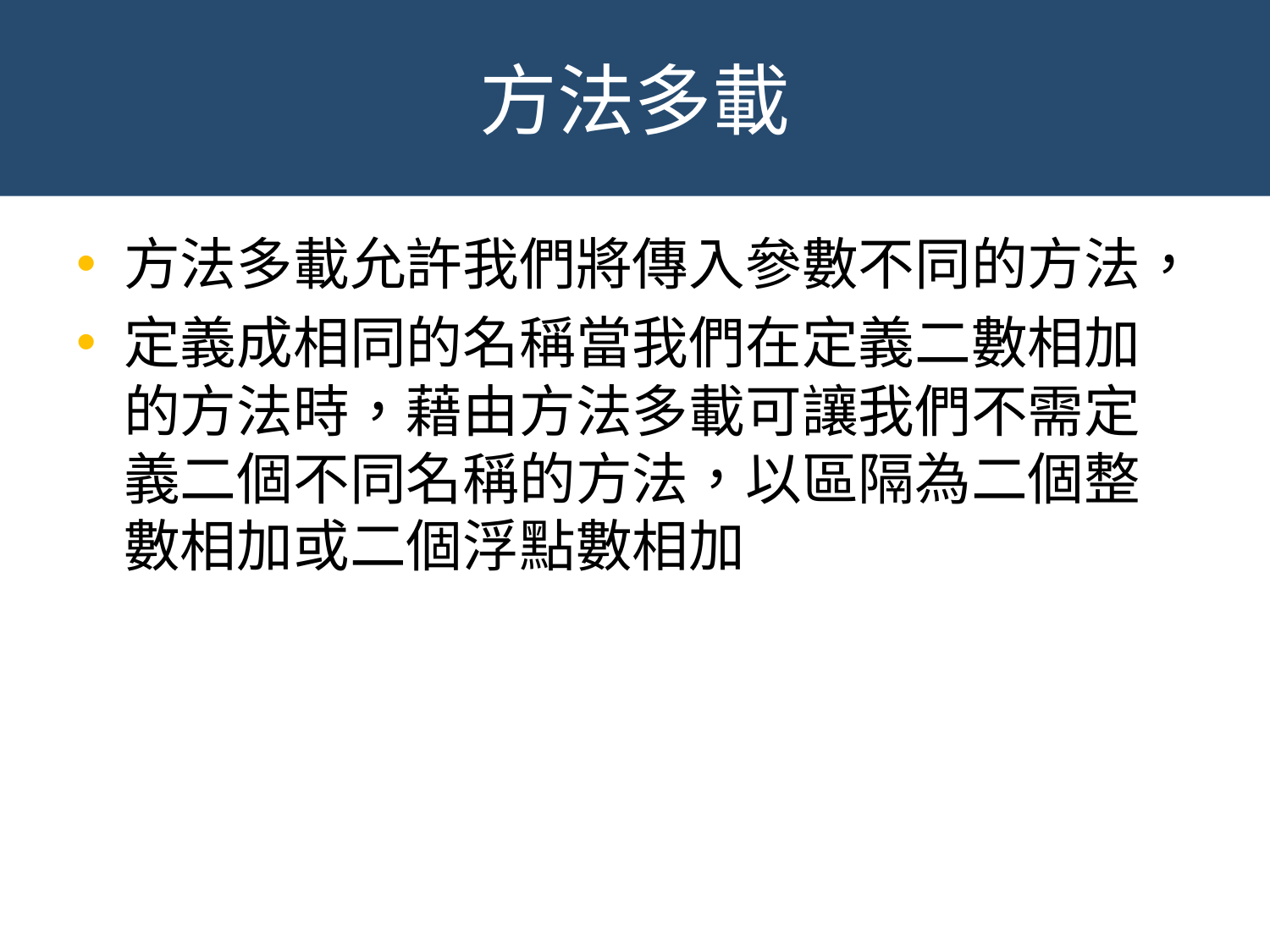

# 方法多載
方法多載允許我們將傳入參數不同的方法，
定義成相同的名稱當我們在定義二數相加的方法時，藉由方法多載可讓我們不需定義二個不同名稱的方法，以區隔為二個整數相加或二個浮點數相加